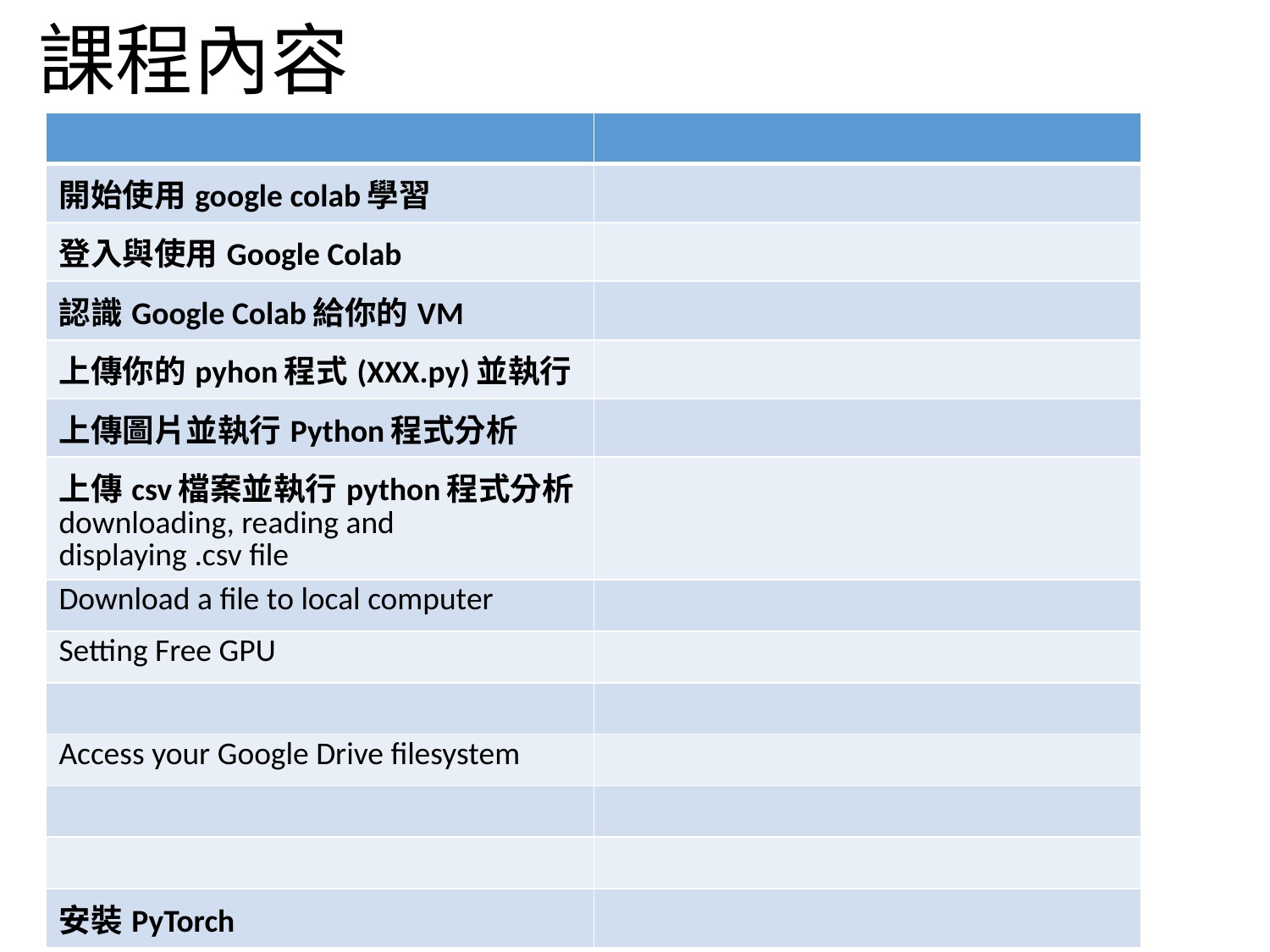

# 課程內容
|  |  |
| --- | --- |
| 開始使用google colab學習 |  |
| 登入與使用Google Colab |  |
| 認識Google Colab給你的VM |  |
| 上傳你的pyhon程式(XXX.py)並執行 |  |
| 上傳圖片並執行Python程式分析 |  |
| 上傳csv檔案並執行python程式分析 downloading, reading and displaying .csv file |  |
| Download a file to local computer |  |
| Setting Free GPU |  |
|  |  |
| Access your Google Drive filesystem |  |
|  |  |
|  |  |
| 安裝PyTorch |  |